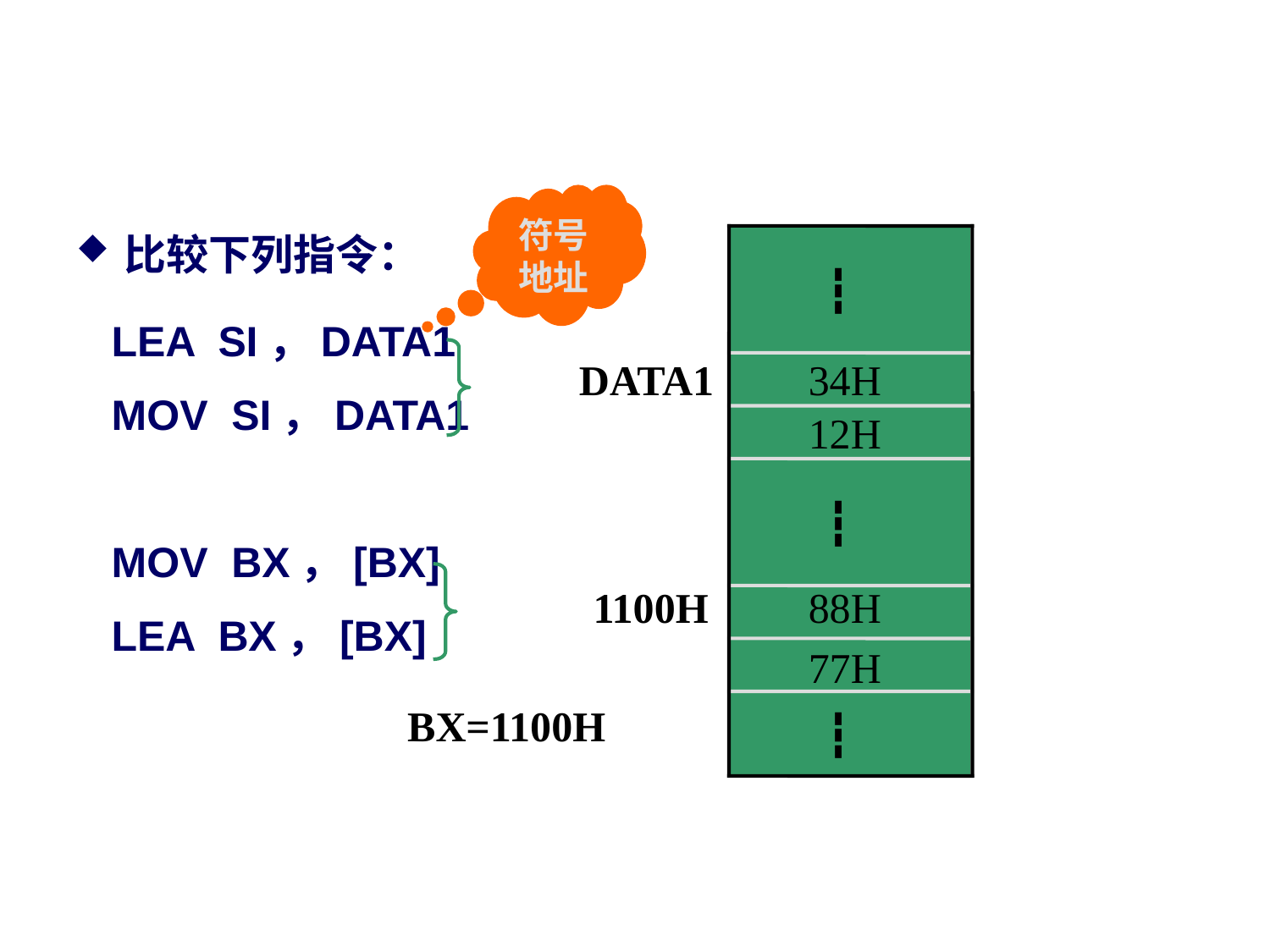

#
符号地址
比较下列指令：
   LEA  SI，DATA1
   MOV  SI，DATA1

   MOV  BX，[BX]
   LEA  BX，[BX]

┇

DATA1
34H

12H

┇

1100H
88H

77H

BX=1100H
┇